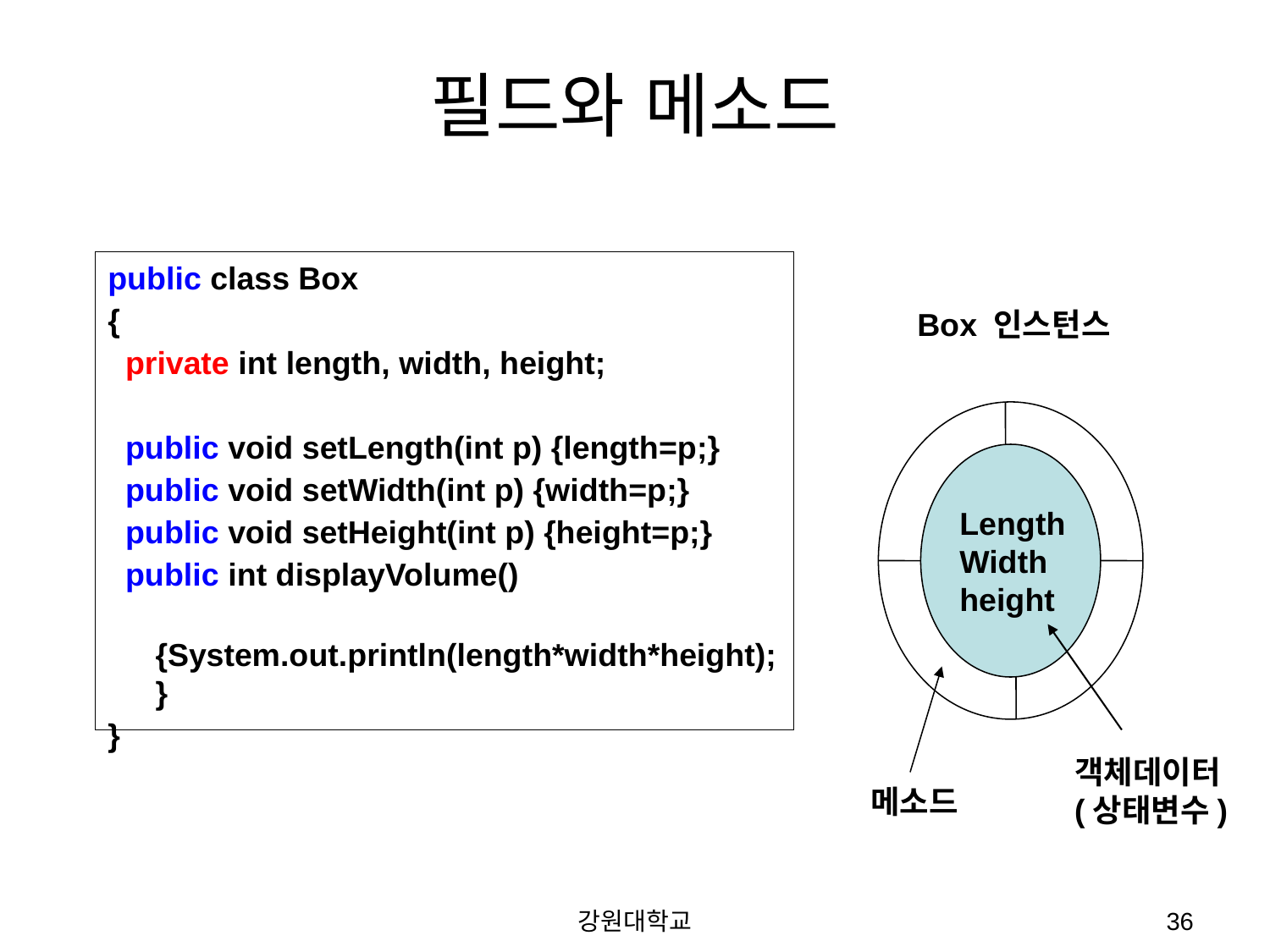

# 필드와 메소드
public class Box
{
  private int length, width, height;

  public void setLength(int p) {length=p;}
  public void setWidth(int p) {width=p;}
  public void setHeight(int p) {height=p;}
  public int displayVolume()
  	{System.out.println(length*width*height);}
}
Box 인스턴스

Length
Width
height

객체데이터
(상태변수)
메소드

강원대학교
36